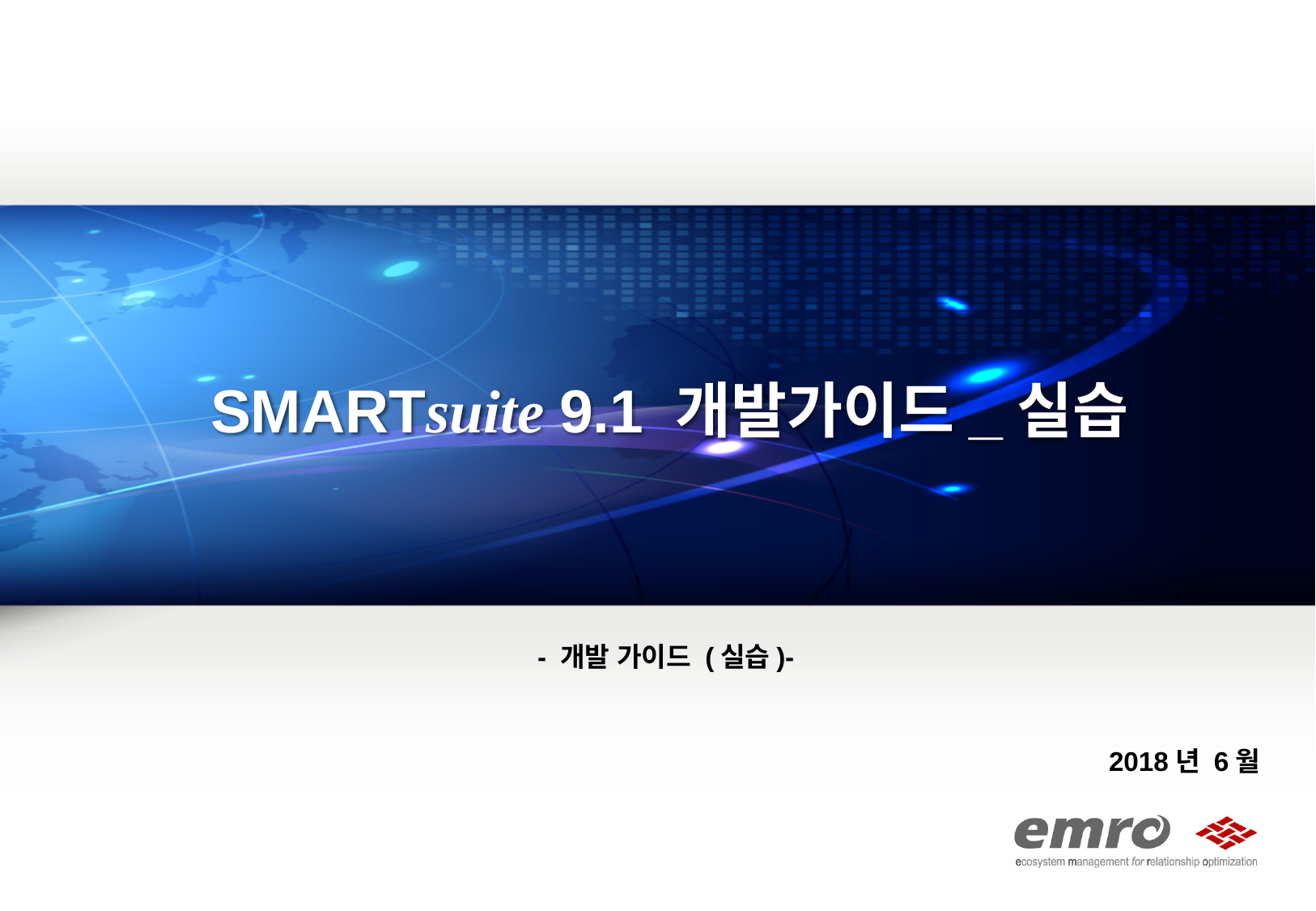

SMARTsuite 9.1 개발가이드_실습
- 개발 가이드 (실습)-
2018년 6월